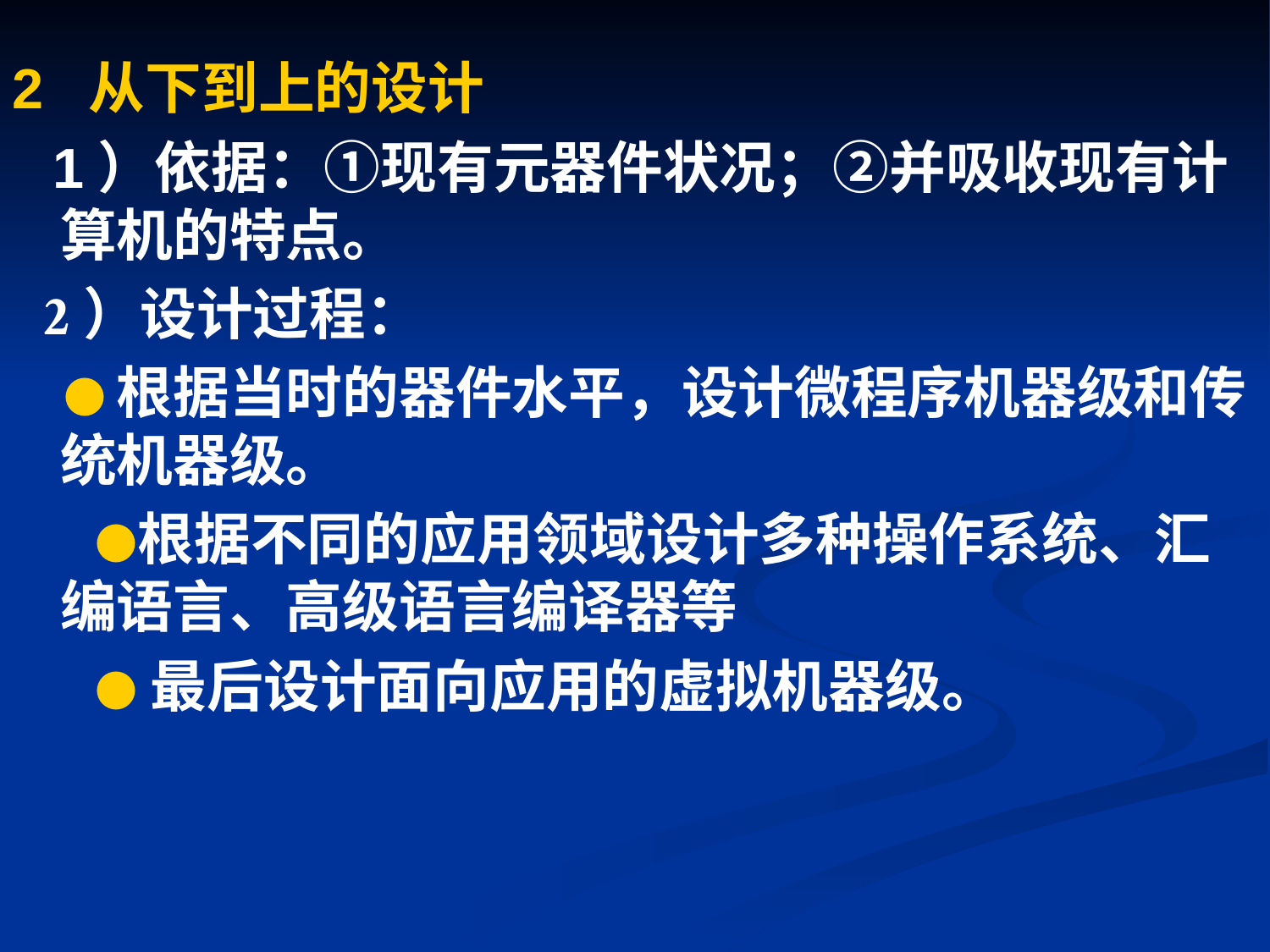

2  从下到上的设计
    1）依据：①现有元器件状况；②并吸收现有计算机的特点。
  2）设计过程：
    ●根据当时的器件水平，设计微程序机器级和传统机器级。
 　●根据不同的应用领域设计多种操作系统、汇编语言、高级语言编译器等
 　● 最后设计面向应用的虚拟机器级。
39